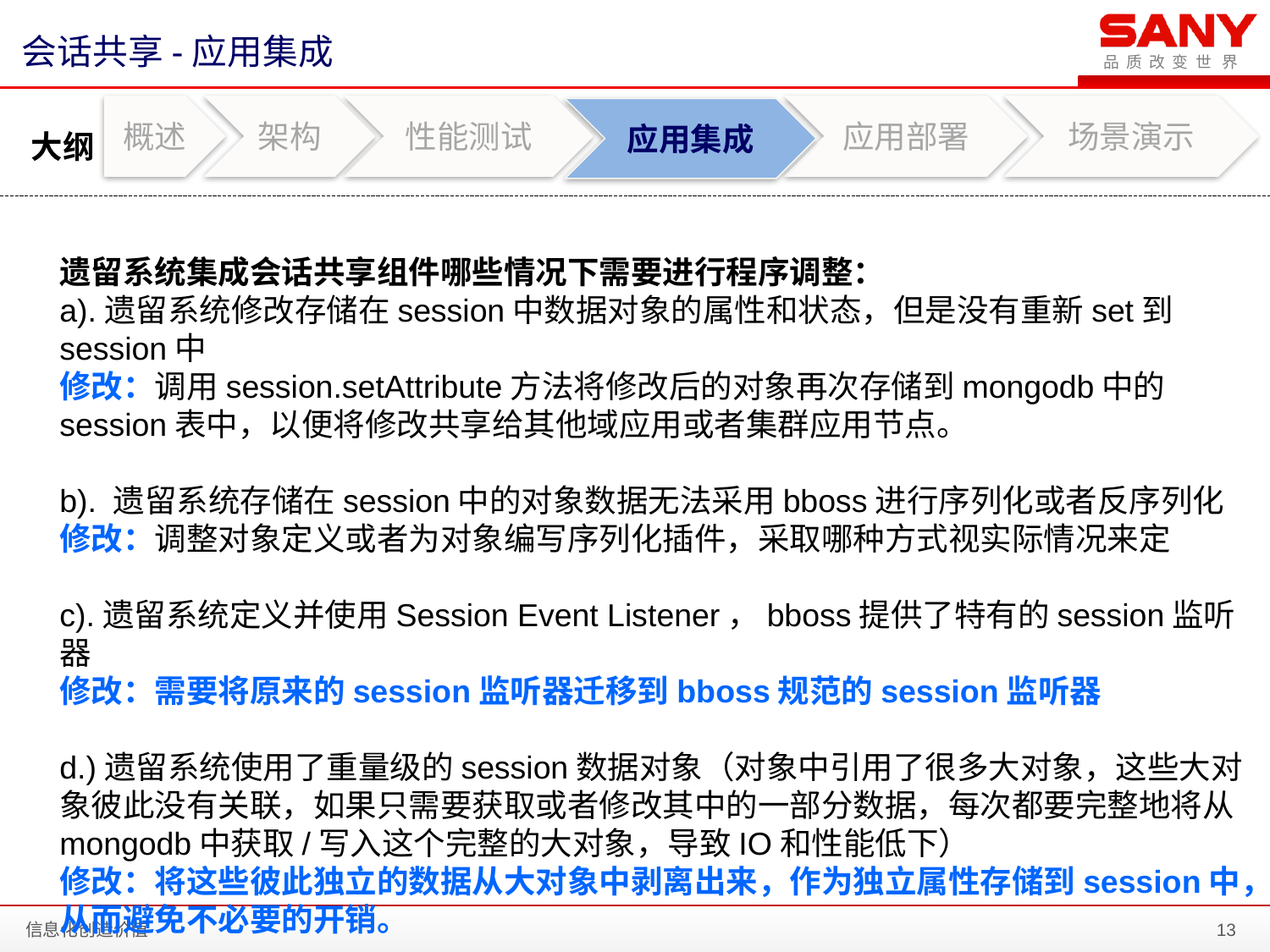

# 会话共享-应用集成
大纲
应用部署
场景演示
概述
架构
性能测试
应用集成
遗留系统集成会话共享组件哪些情况下需要进行程序调整：
a).遗留系统修改存储在session中数据对象的属性和状态，但是没有重新set到session中
修改：调用session.setAttribute方法将修改后的对象再次存储到mongodb中的session表中，以便将修改共享给其他域应用或者集群应用节点。

b). 遗留系统存储在session中的对象数据无法采用bboss进行序列化或者反序列化
修改：调整对象定义或者为对象编写序列化插件，采取哪种方式视实际情况来定

c).遗留系统定义并使用Session Event Listener，bboss提供了特有的session监听器
修改：需要将原来的session监听器迁移到bboss规范的session监听器

d.)遗留系统使用了重量级的session数据对象（对象中引用了很多大对象，这些大对象彼此没有关联，如果只需要获取或者修改其中的一部分数据，每次都要完整地将从mongodb中获取/写入这个完整的大对象，导致IO和性能低下）
修改：将这些彼此独立的数据从大对象中剥离出来，作为独立属性存储到session中，从而避免不必要的开销。
13
信息化创造价值